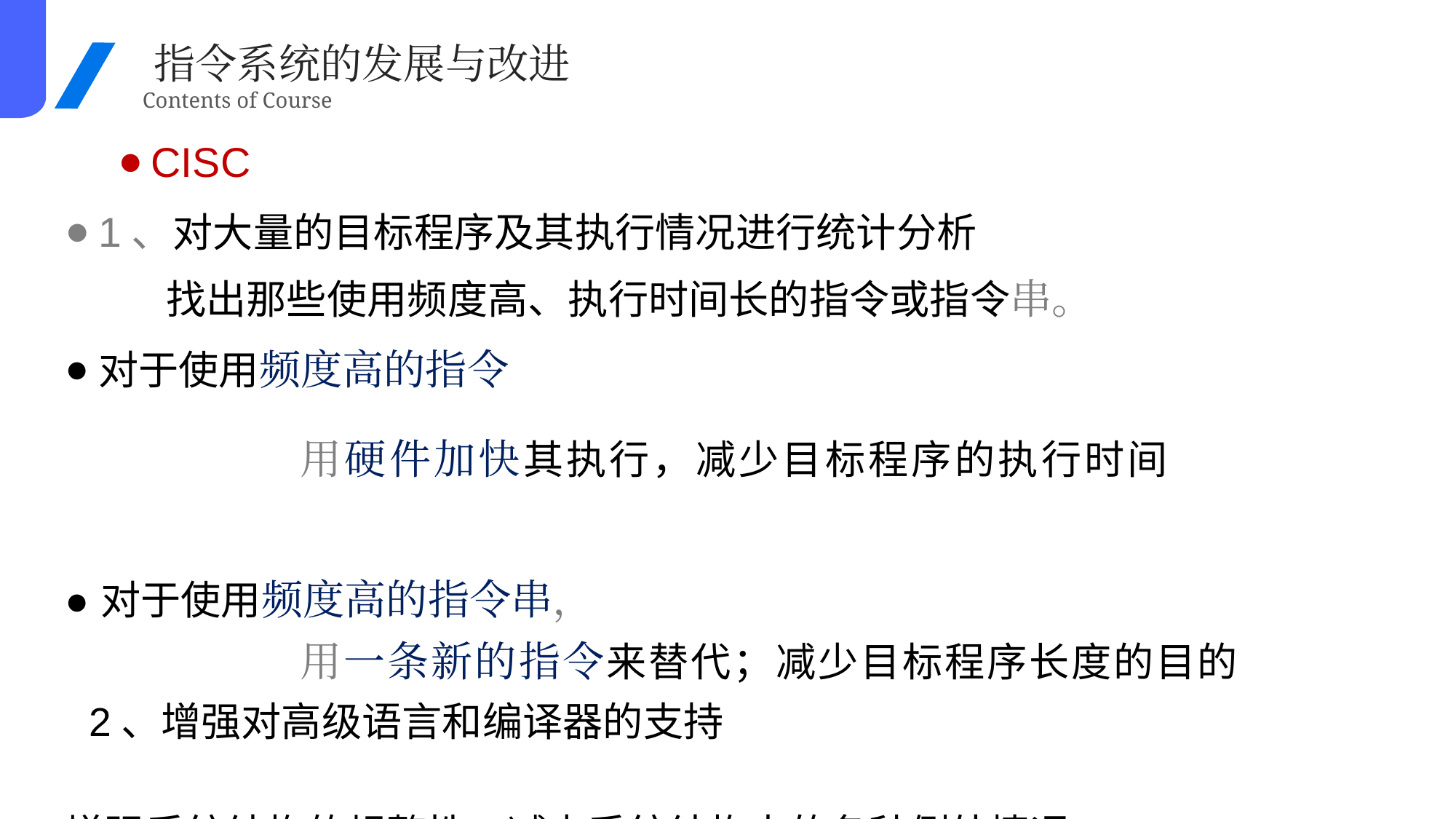

指令系统的发展与改进
Contents of Course

CISC
1、对大量的目标程序及其执行情况进行统计分析
找出那些使用频度高、执行时间长的指令或指令串。
对于使用频度高的指令
用硬件加快其执行，减少目标程序的执行时间
● 对于使用频度高的指令串，
用一条新的指令来替代；减少目标程序长度的目的 2、增强对高级语言和编译器的支持

增强系统结构的规整性，减少系统结构中的各种例外情况。